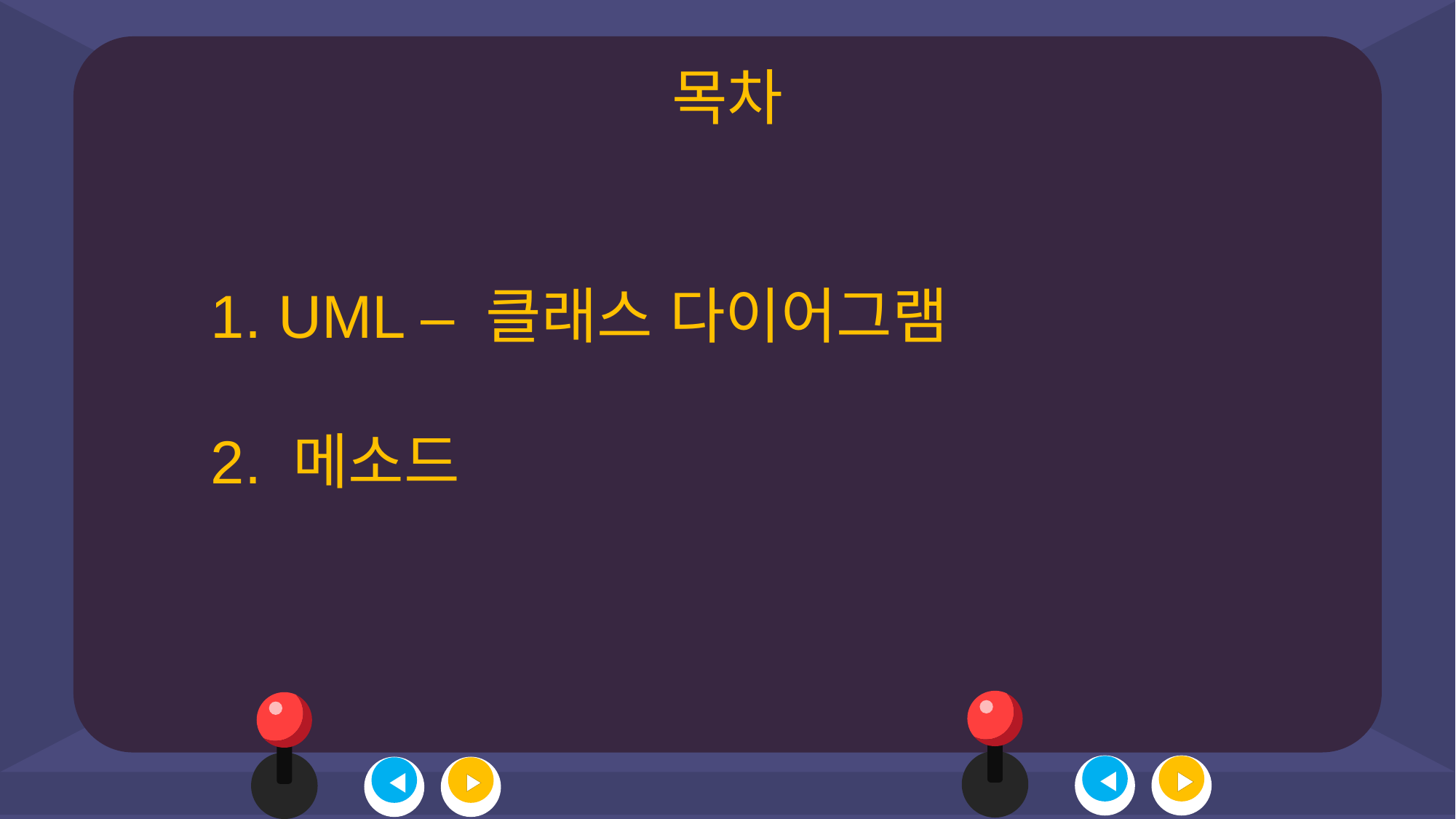

목차

	1. UML – 클래스 다이어그램

	2. 메소드

◀
▶

◀
▶